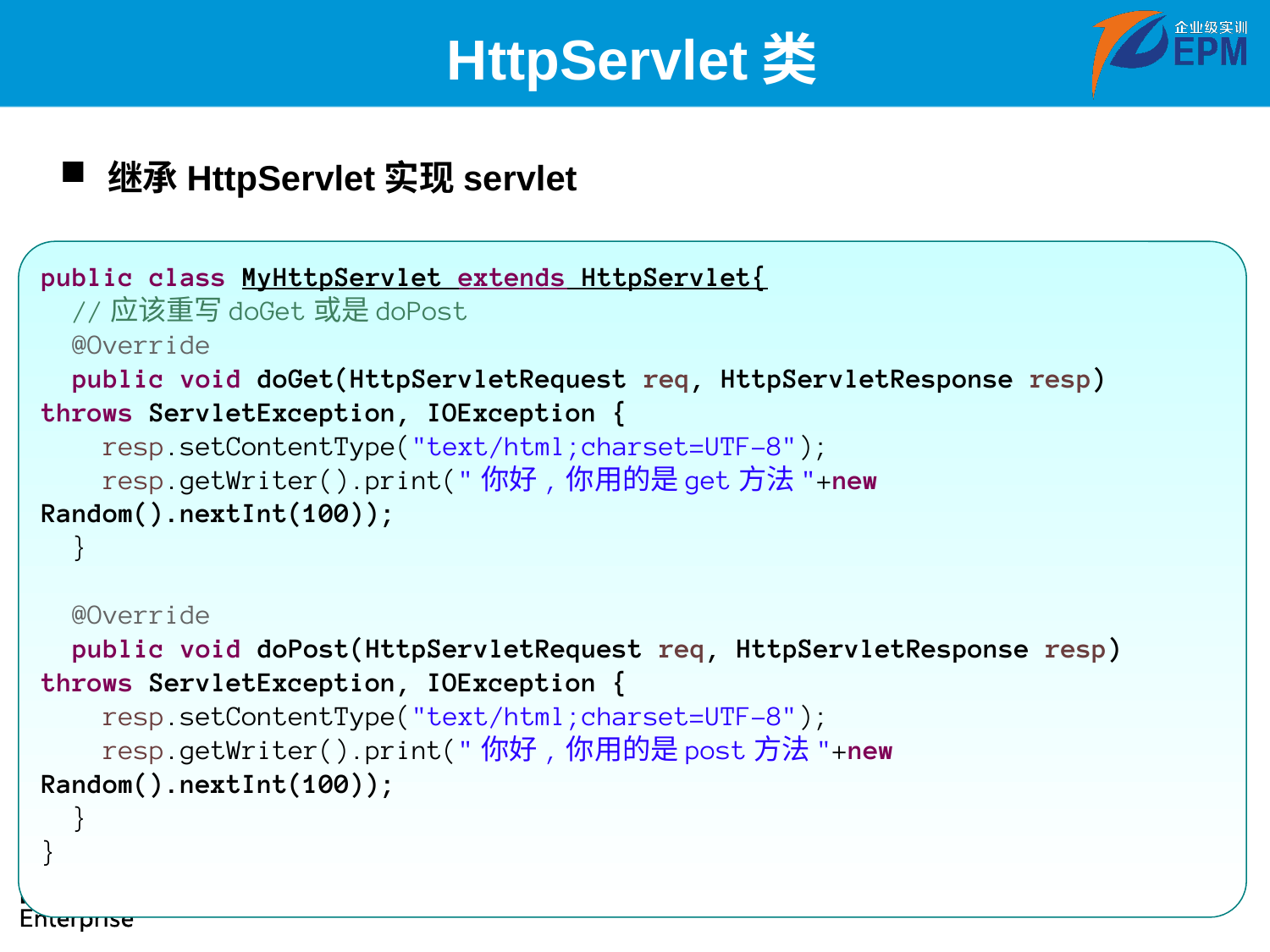

# HttpServlet类
继承HttpServlet实现servlet

public class MyHttpServlet extends HttpServlet{
  //应该重写doGet或是doPost
  @Override
  public void doGet(HttpServletRequest req, HttpServletResponse resp)   throws ServletException, IOException {
    resp.setContentType("text/html;charset=UTF-8");
    resp.getWriter().print("你好,你用的是get方法"+new  Random().nextInt(100));
  }

  @Override
  public void doPost(HttpServletRequest req, HttpServletResponse resp) throws ServletException, IOException {
    resp.setContentType("text/html;charset=UTF-8");
    resp.getWriter().print("你好,你用的是post方法"+new Random().nextInt(100));
  }
}